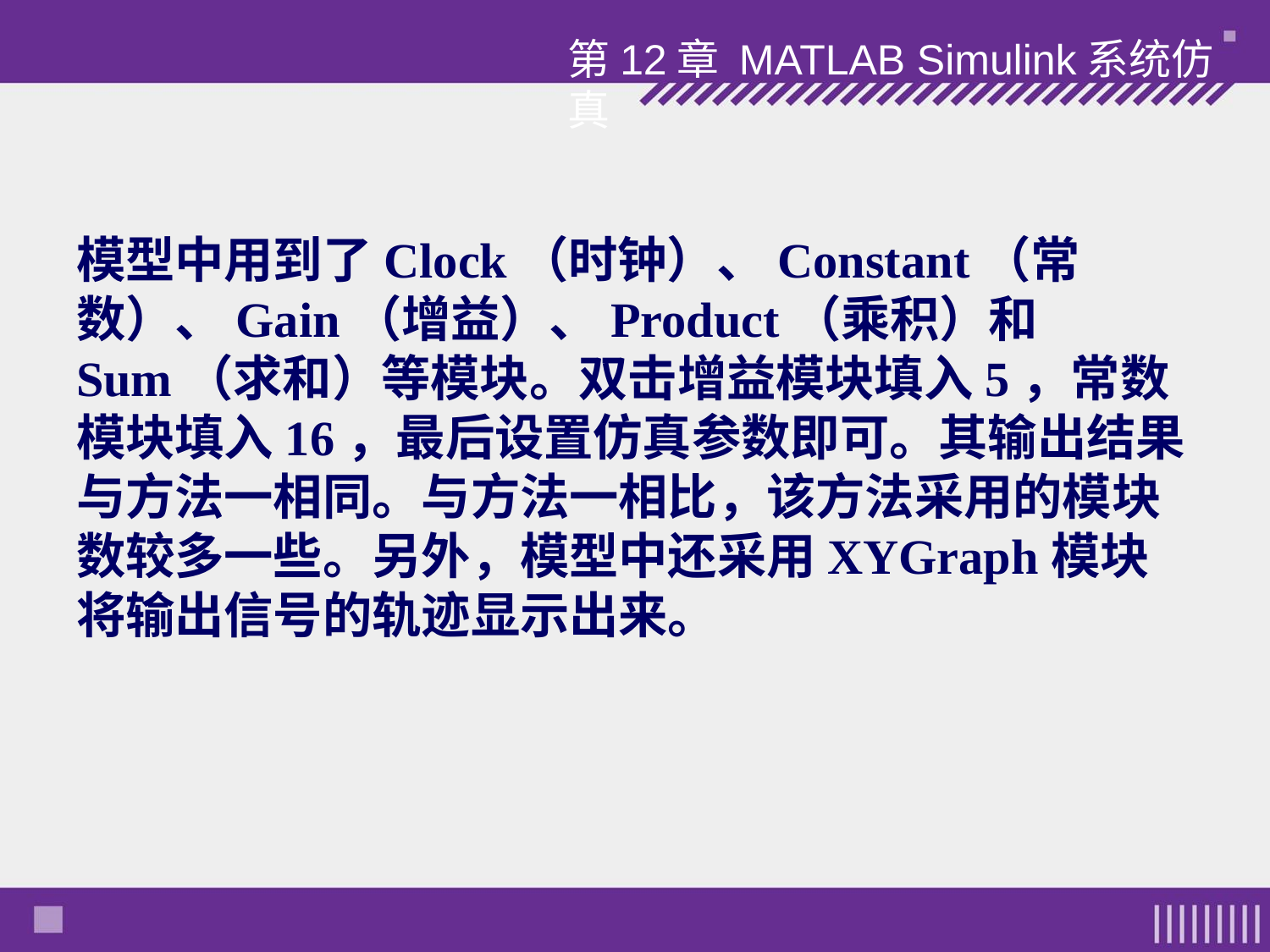

第12章 MATLAB Simulink系统仿真
模型中用到了Clock（时钟）、Constant（常数）、Gain（增益）、Product（乘积）和Sum（求和）等模块。双击增益模块填入5，常数模块填入16，最后设置仿真参数即可。其输出结果与方法一相同。与方法一相比，该方法采用的模块数较多一些。另外，模型中还采用XYGraph模块将输出信号的轨迹显示出来。